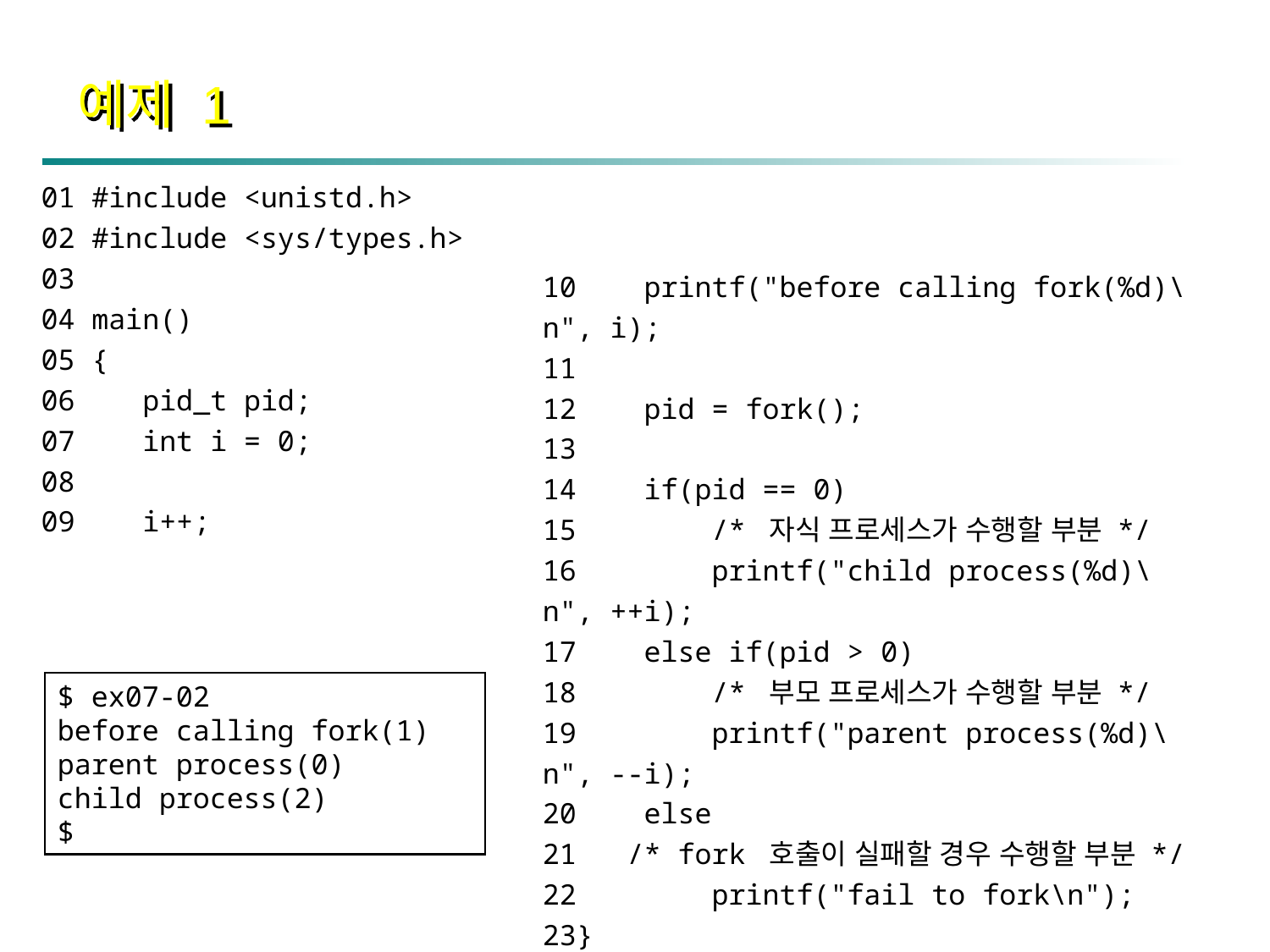

예제 1
01 #include <unistd.h>
02 #include <sys/types.h>
03
04 main()
05 {
06    pid_t pid;
07    int i = 0;
08
09    i++;

10    printf("before calling fork(%d)\n", i);
11
12    pid = fork();
13
14    if(pid == 0)
15        /* 자식 프로세스가 수행할 부분 */
16        printf("child process(%d)\n", ++i);
17    else if(pid > 0)
18        /* 부모 프로세스가 수행할 부분 */
19        printf("parent process(%d)\n", --i);
20    else
21   /* fork 호출이 실패할 경우 수행할 부분 */
22        printf("fail to fork\n");
23}
$ ex07-02
before calling fork(1)
parent process(0)
child process(2)
$